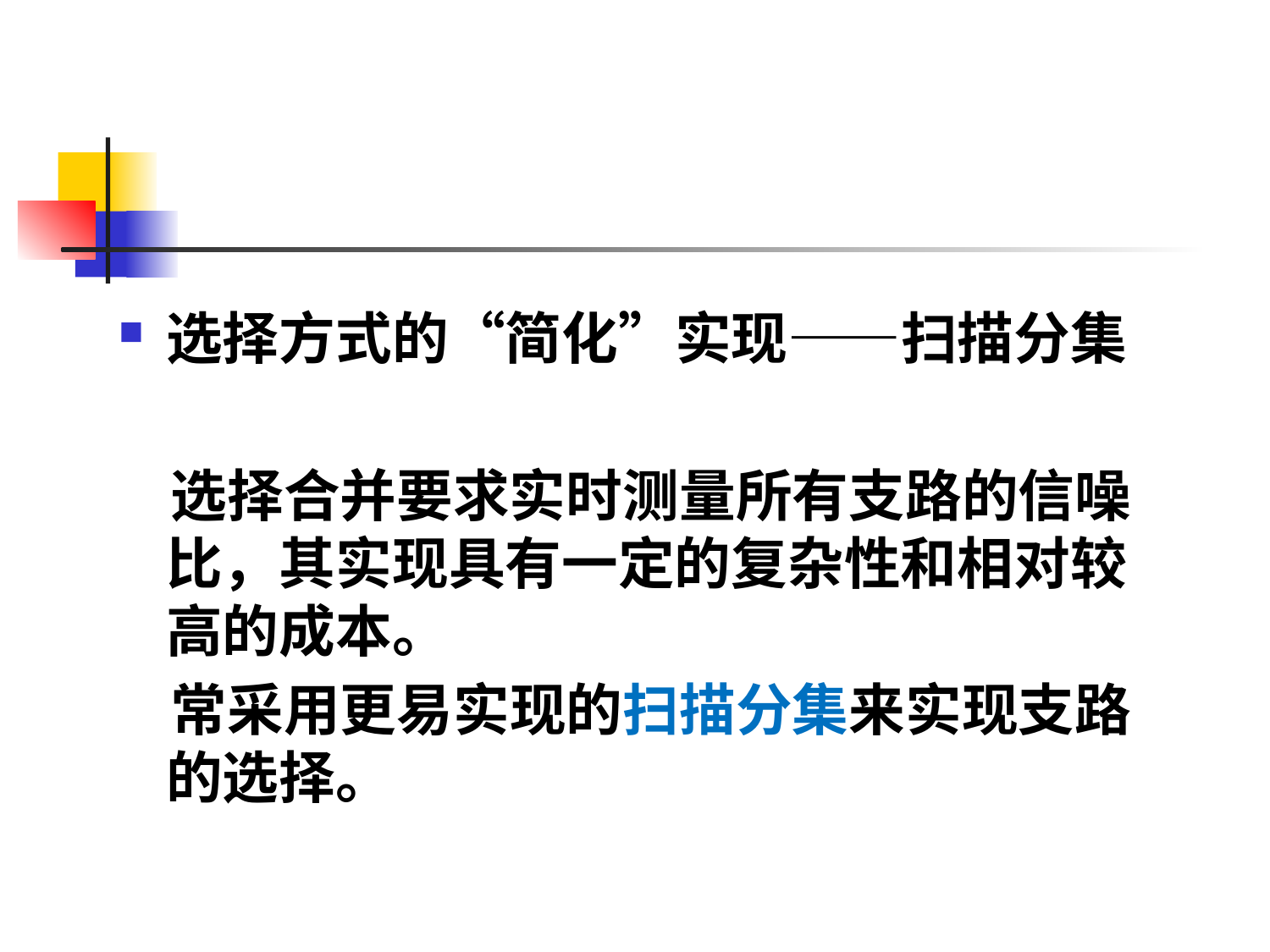

#
选择方式的“简化”实现——扫描分集

   选择合并要求实时测量所有支路的信噪比，其实现具有一定的复杂性和相对较高的成本。
   常采用更易实现的扫描分集来实现支路的选择。